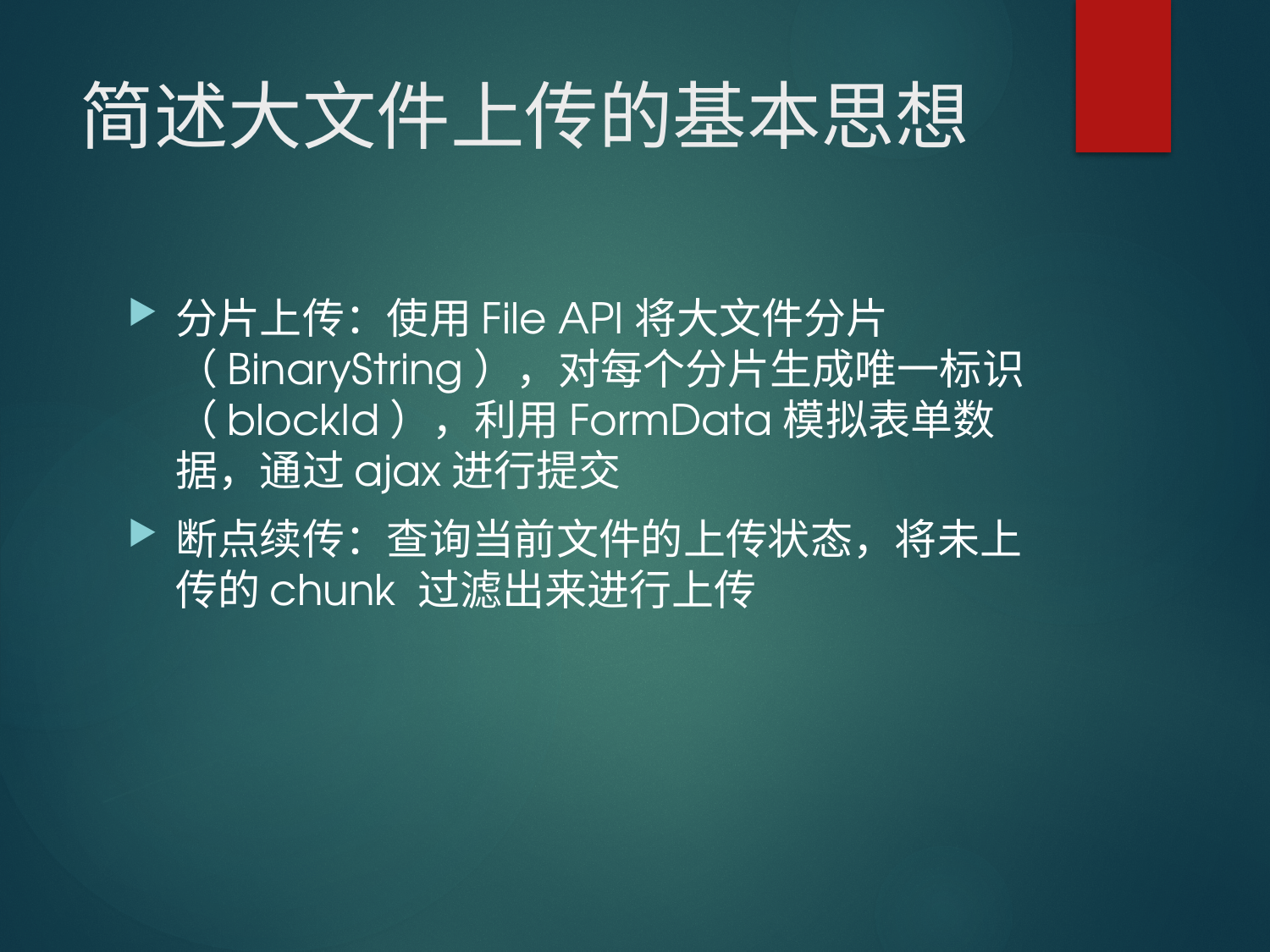

# 简述大文件上传的基本思想
分片上传：使用File API将大文件分片（BinaryString），对每个分片生成唯一标识（blockId），利用FormData模拟表单数据，通过ajax进行提交
断点续传：查询当前文件的上传状态，将未上传的chunk 过滤出来进行上传